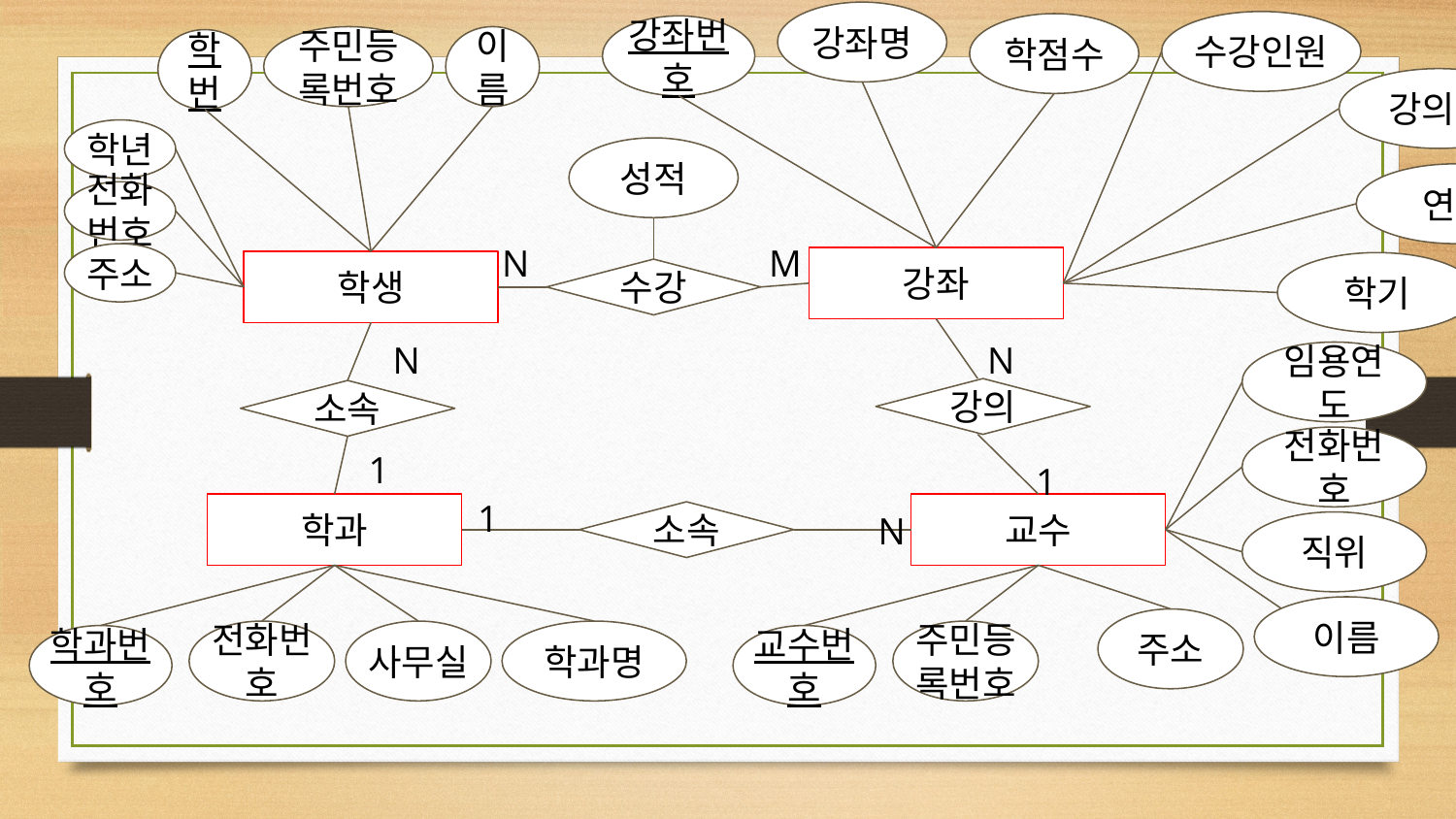

강좌명
수강인원
학점수
강좌번호
주민등록번호
이름
학번
강의실
학년
성적
연도
전화번호
N
M
주소
강좌
학생
학기
수강
N
N
임용연도
강의
소속
전화번호
1
1
1
학과
N
교수
소속
직위
이름
주소
전화번호
사무실
학과명
주민등록번호
학과번호
교수번호